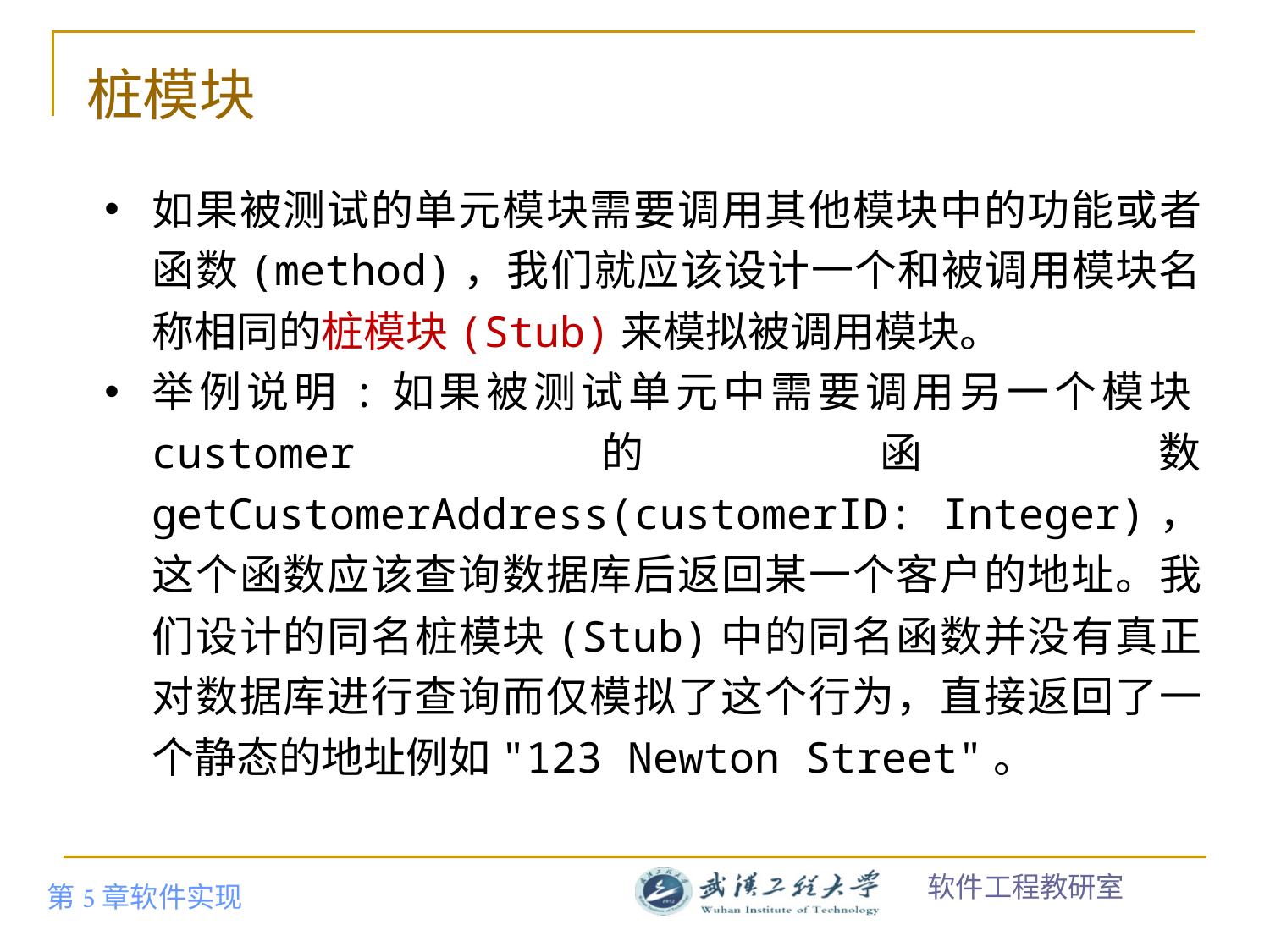

# 桩模块

如果被测试的单元模块需要调用其他模块中的功能或者函数(method)，我们就应该设计一个和被调用模块名称相同的桩模块(Stub)来模拟被调用模块。
举例说明:如果被测试单元中需要调用另一个模块customer的函数 getCustomerAddress(customerID: Integer)，这个函数应该查询数据库后返回某一个客户的地址。我们设计的同名桩模块(Stub)中的同名函数并没有真正对数据库进行查询而仅模拟了这个行为，直接返回了一个静态的地址例如"123 Newton Street"。